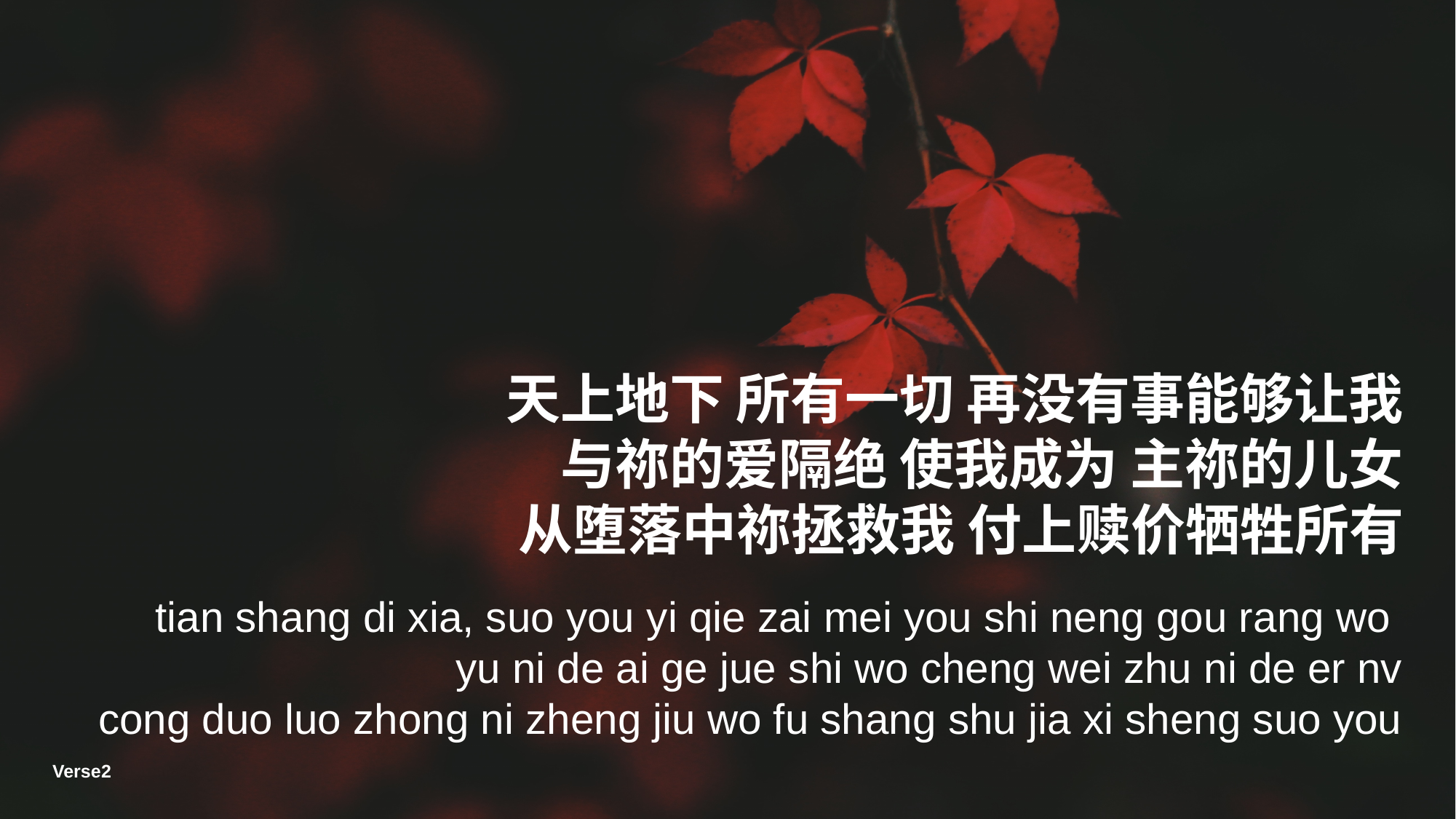

天上地下 所有一切 再没有事能够让我
与祢的爱隔绝 使我成为 主祢的儿女
从堕落中祢拯救我 付上赎价牺牲所有

tian shang di xia, suo you yi qie zai mei you shi neng gou rang wo
yu ni de ai ge jue shi wo cheng wei zhu ni de er nv
cong duo luo zhong ni zheng jiu wo fu shang shu jia xi sheng suo you
Verse2